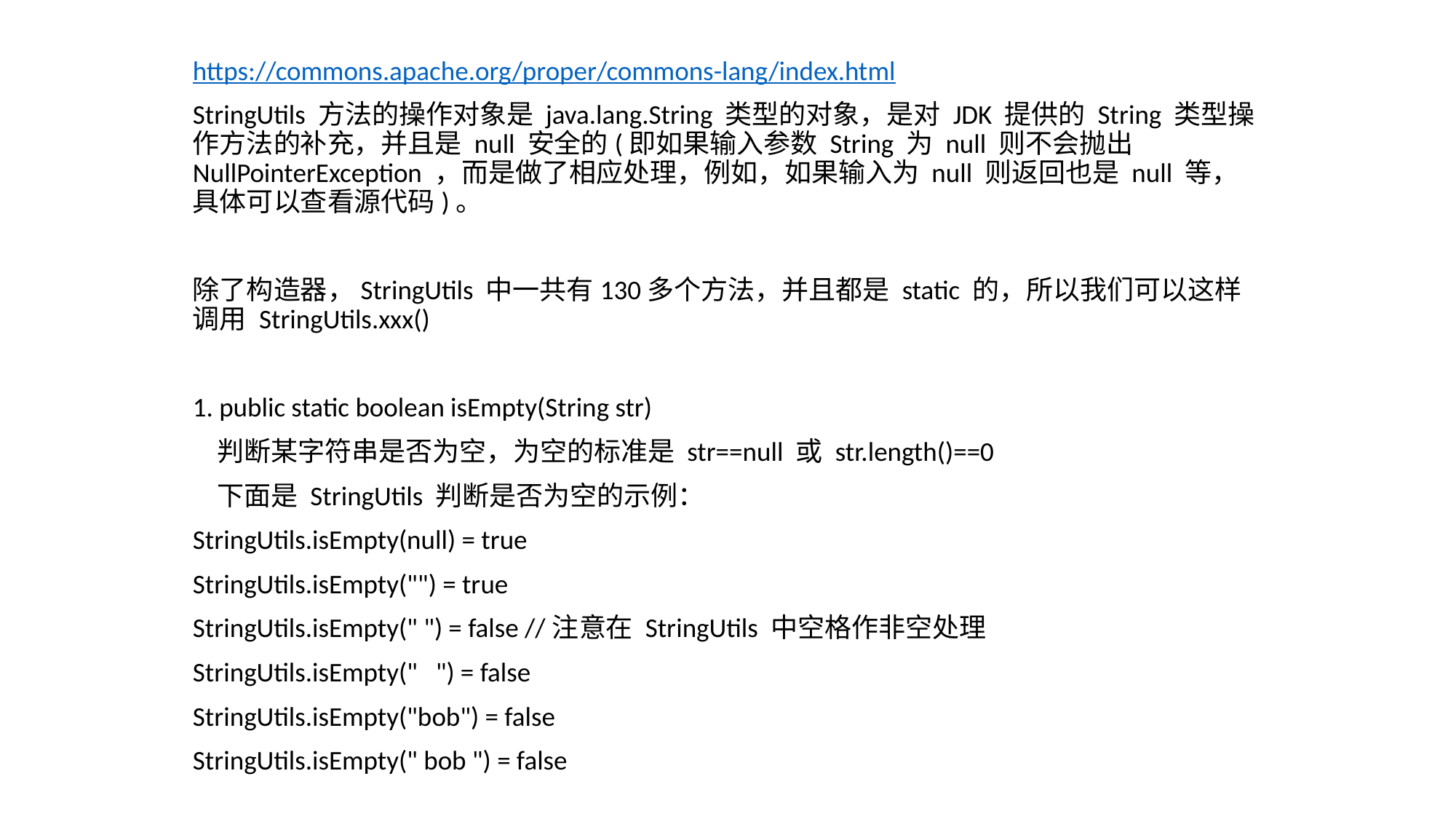

https://commons.apache.org/proper/commons-lang/index.html
StringUtils 方法的操作对象是 java.lang.String 类型的对象，是对 JDK 提供的 String 类型操作方法的补充，并且是 null 安全的(即如果输入参数 String 为 null 则不会抛出  NullPointerException ，而是做了相应处理，例如，如果输入为 null 则返回也是 null 等，具体可以查看源代码)。

除了构造器，StringUtils 中一共有130多个方法，并且都是 static 的，所以我们可以这样调用 StringUtils.xxx()

1. public static boolean isEmpty(String str)
   判断某字符串是否为空，为空的标准是 str==null 或 str.length()==0
   下面是 StringUtils 判断是否为空的示例：
StringUtils.isEmpty(null) = true
StringUtils.isEmpty("") = true
StringUtils.isEmpty(" ") = false //注意在 StringUtils 中空格作非空处理
StringUtils.isEmpty("   ") = false
StringUtils.isEmpty("bob") = false
StringUtils.isEmpty(" bob ") = false